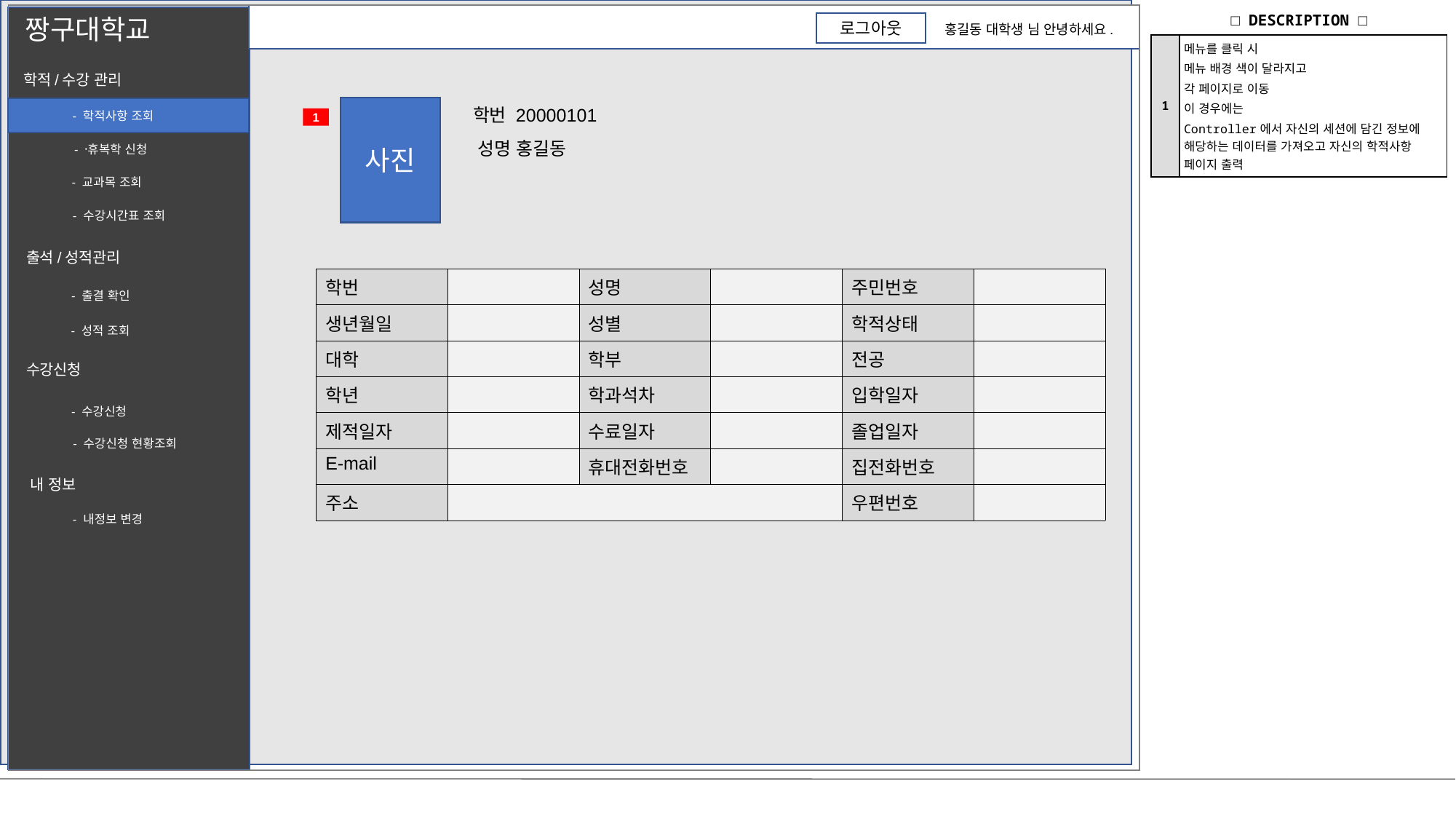

| □ DESCRIPTION □ |  |
| --- | --- |
| 1 | 메뉴를 클릭 시 메뉴 배경 색이 달라지고 각 페이지로 이동 이 경우에는 Controller에서 자신의 세션에 담긴 정보에 해당하는 데이터를 가져오고 자신의 학적사항 페이지 출력 |

짱구대학교
로그아웃
홍길동 대학생 님 안녕하세요.
학적/수강 관리
사진

학번 20000101
- 학적사항 조회
1
성명 홍길동
- 휴〮복학 신청
- 교과목 조회
- 수강시간표 조회
출석/성적관리
| 학번 |  | 성명 |  | 주민번호 |  |
| --- | --- | --- | --- | --- | --- |
| 생년월일 |  | 성별 |  | 학적상태 |  |
| 대학 |  | 학부 |  | 전공 |  |
| 학년 |  | 학과석차 |  | 입학일자 |  |
| 제적일자 |  | 수료일자 |  | 졸업일자 |  |
| E-mail |  | 휴대전화번호 |  | 집전화번호 |  |
| 주소 |  |  |  | 우편번호 |  |
- 출결 확인
- 성적 조회
수강신청
- 수강신청
- 수강신청 현황조회
내 정보
- 내정보 변경